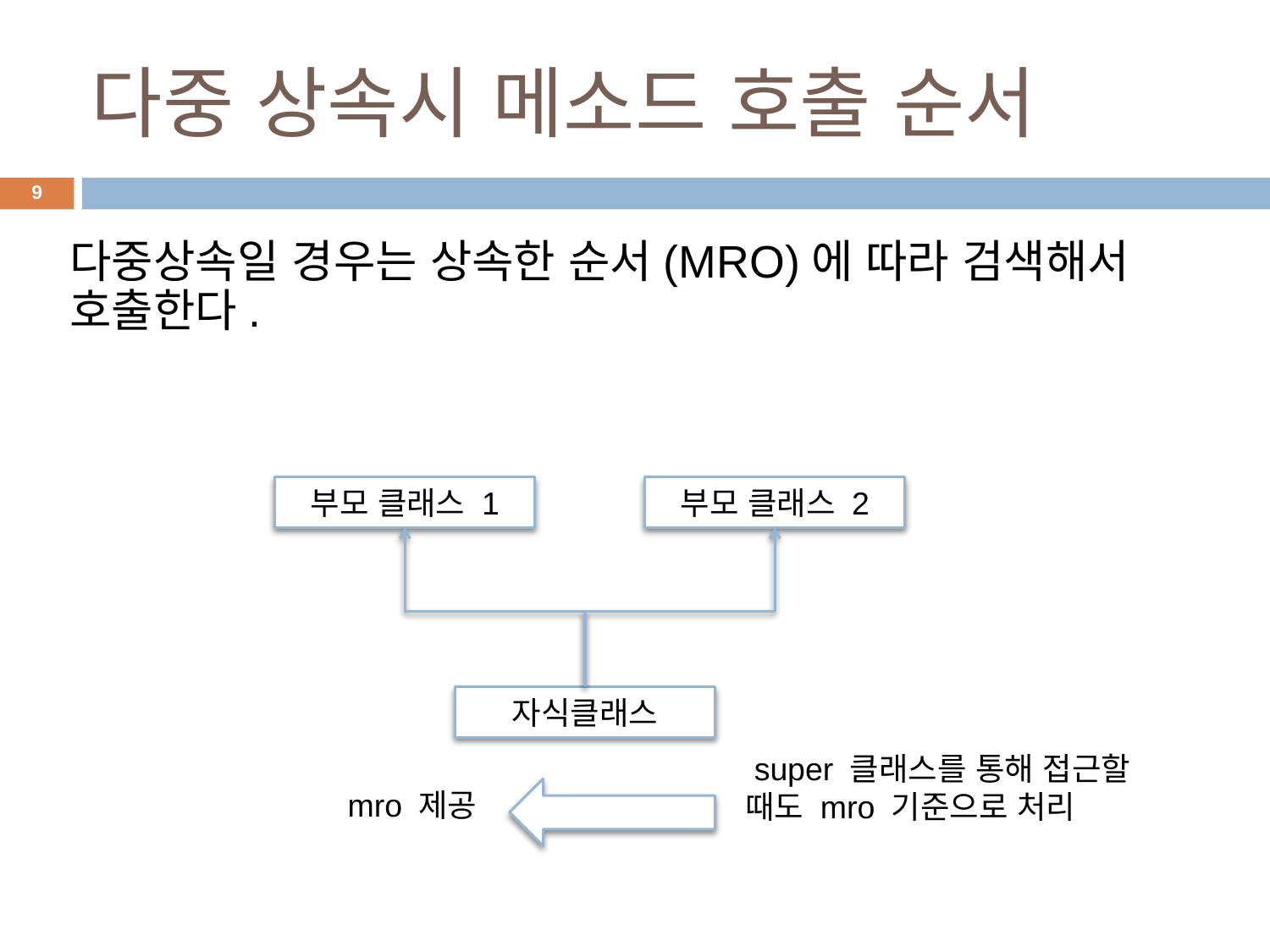

# 다중 상속시 메소드 호출 순서
9
다중상속일 경우는 상속한 순서(MRO)에 따라 검색해서 호출한다.
부모 클래스 1
부모 클래스 2
자식클래스
 super 클래스를 통해 접근할 때도 mro 기준으로 처리
 mro 제공